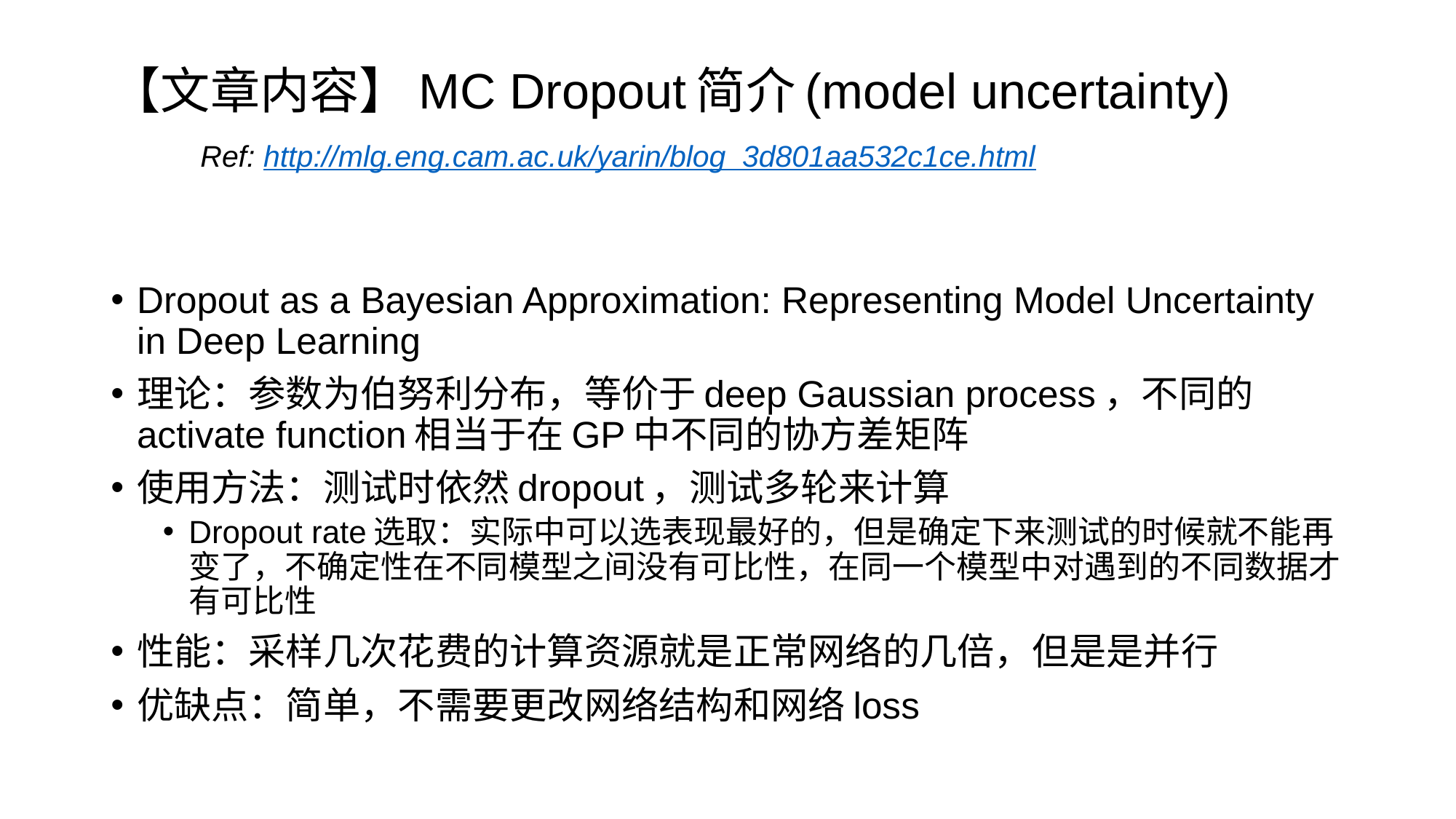

# 【文章内容】MC Dropout简介(model uncertainty) Ref: http://mlg.eng.cam.ac.uk/yarin/blog_3d801aa532c1ce.html

Dropout as a Bayesian Approximation: Representing Model Uncertainty in Deep Learning
理论：参数为伯努利分布，等价于deep Gaussian process，不同的activate function相当于在GP中不同的协方差矩阵
使用方法：测试时依然dropout，测试多轮来计算
Dropout rate选取：实际中可以选表现最好的，但是确定下来测试的时候就不能再变了，不确定性在不同模型之间没有可比性，在同一个模型中对遇到的不同数据才有可比性
性能：采样几次花费的计算资源就是正常网络的几倍，但是是并行
优缺点：简单，不需要更改网络结构和网络loss